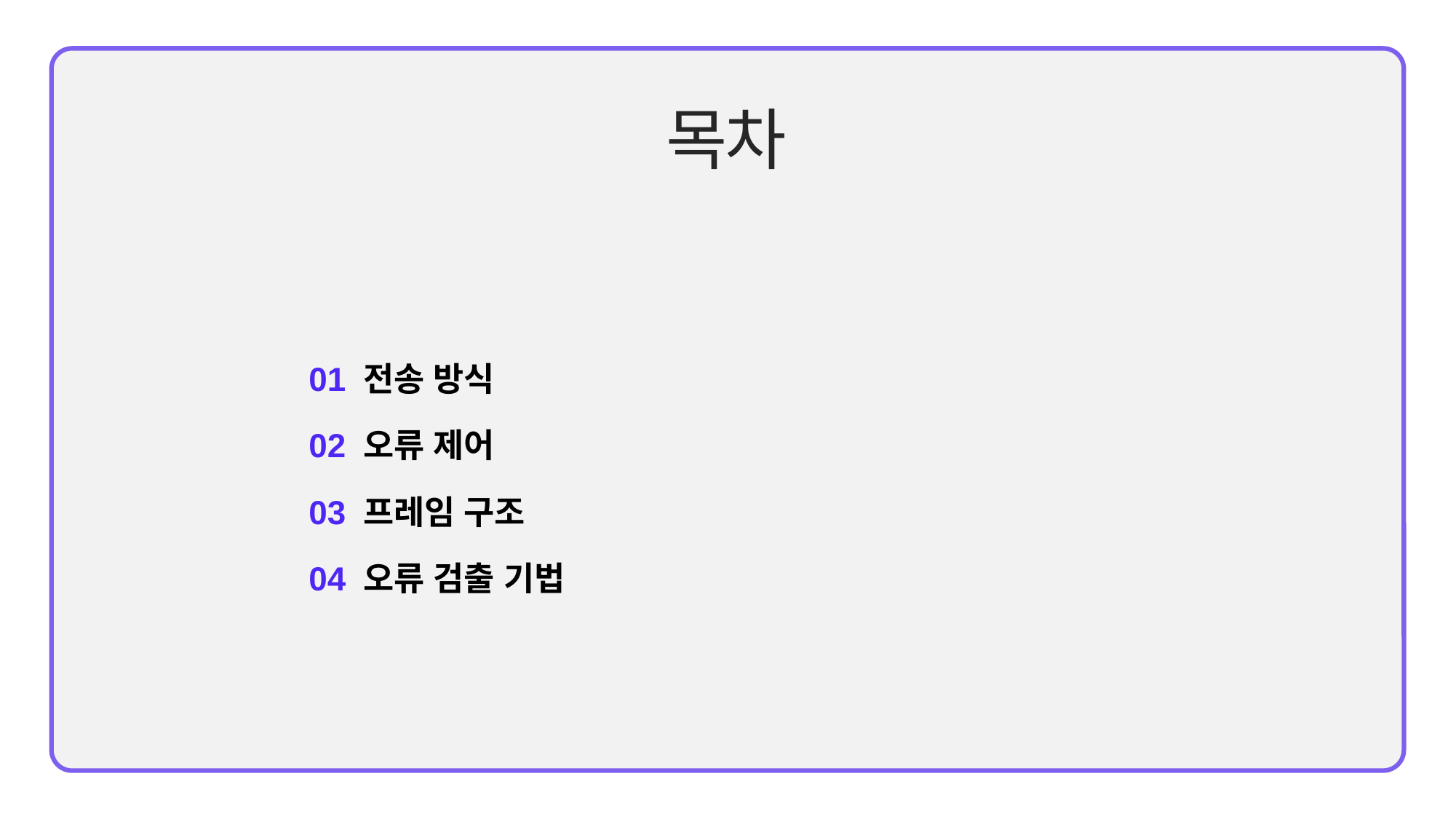

01 전송 방식
02 오류 제어
03 프레임 구조
04 오류 검출 기법